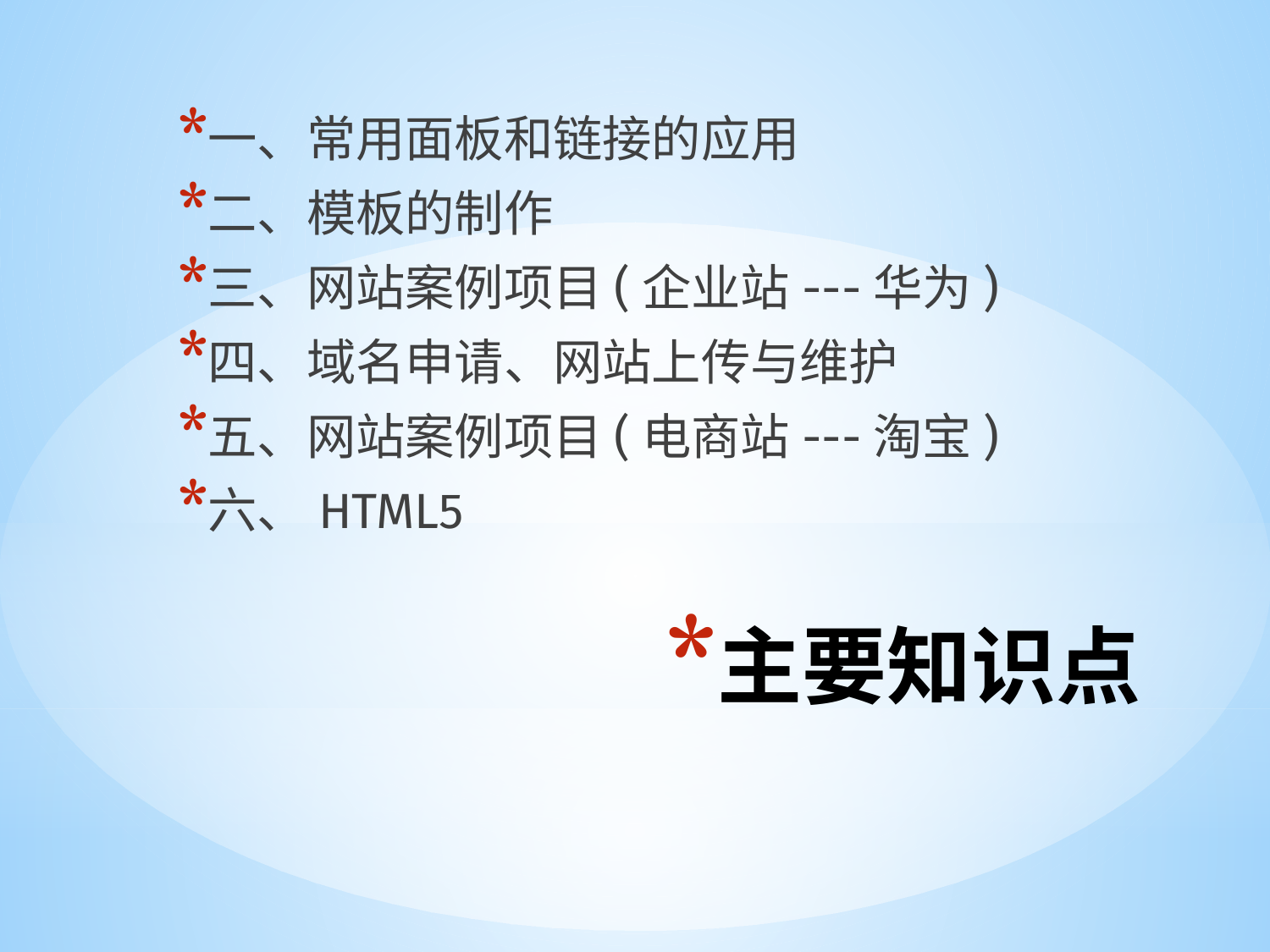

一、常用面板和链接的应用
二、模板的制作
三、网站案例项目(企业站---华为)
四、域名申请、网站上传与维护
五、网站案例项目(电商站---淘宝)
六、HTML5
# 主要知识点